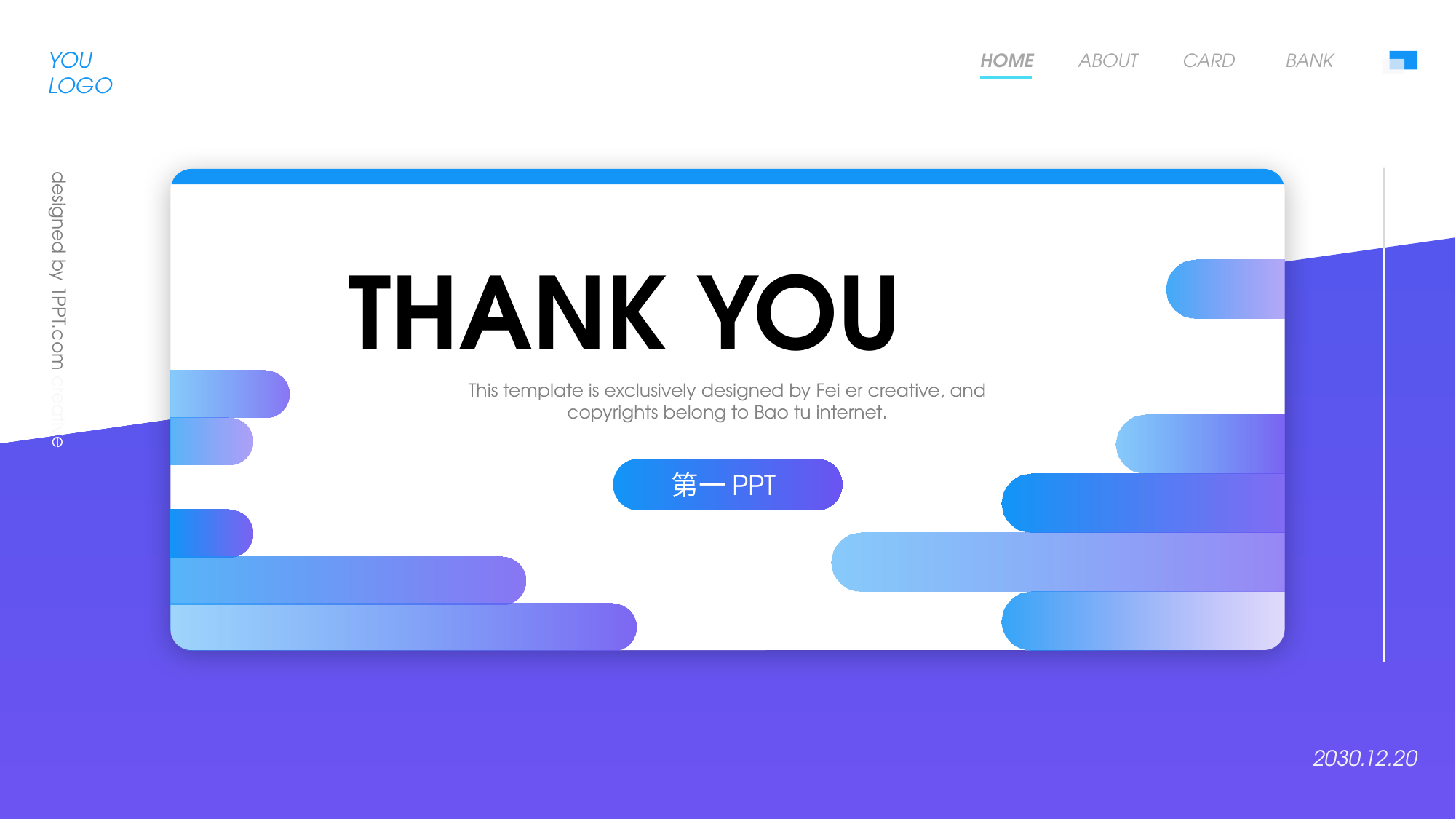

YOU LOGO
designed by 1PPT.com creative
BANK
HOME
ABOUT
CARD

THANK YOU

This template is exclusively designed by Fei er creative, and copyrights belong to Bao tu internet.

第一PPT
2030.12.20